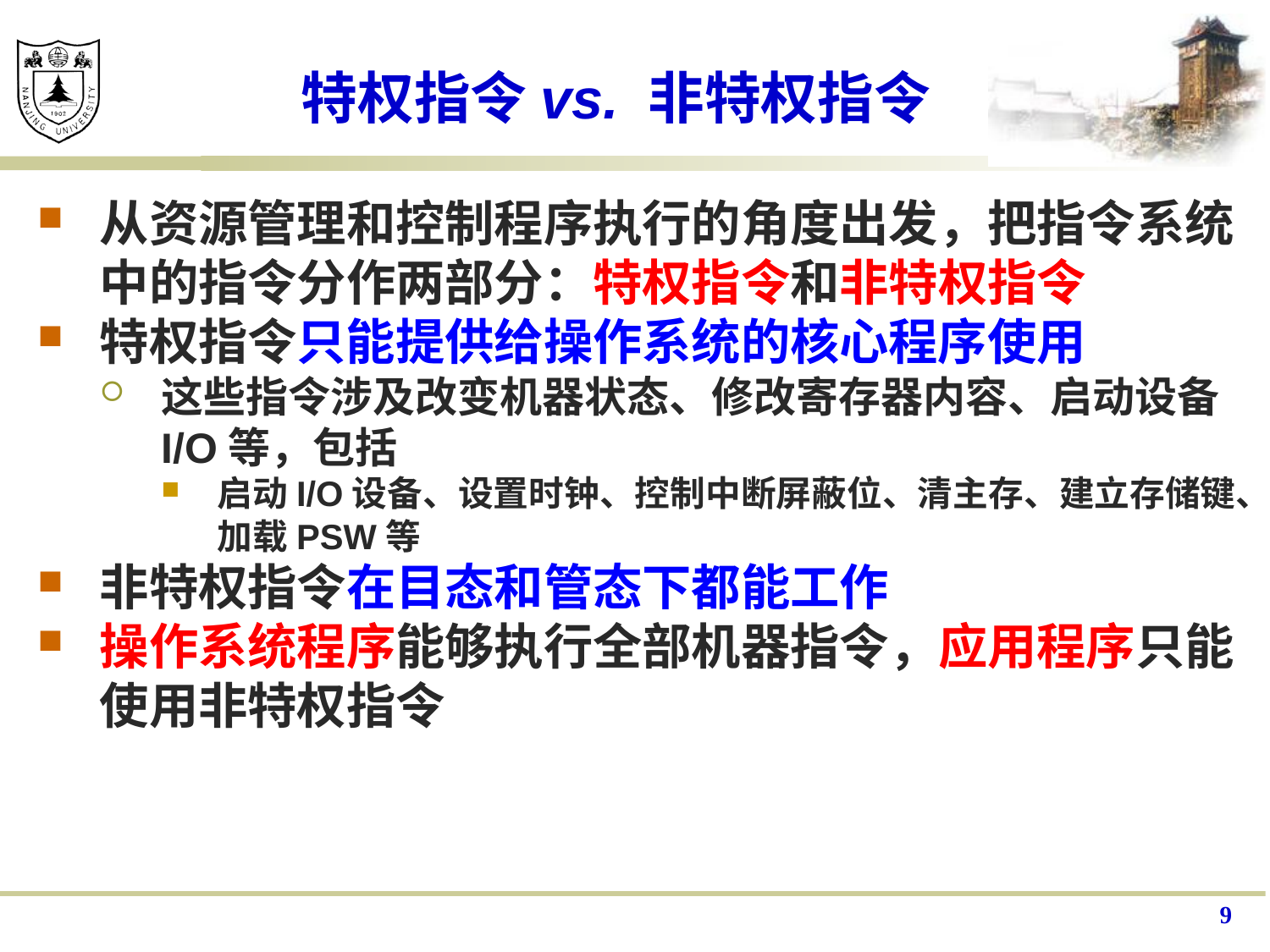

特权指令vs. 非特权指令

从资源管理和控制程序执行的角度出发，把指令系统中的指令分作两部分：特权指令和非特权指令
特权指令只能提供给操作系统的核心程序使用
这些指令涉及改变机器状态、修改寄存器内容、启动设备I/O等，包括
启动I/O设备、设置时钟、控制中断屏蔽位、清主存、建立存储键、加载PSW等
非特权指令在目态和管态下都能工作
操作系统程序能够执行全部机器指令，应用程序只能使用非特权指令

9